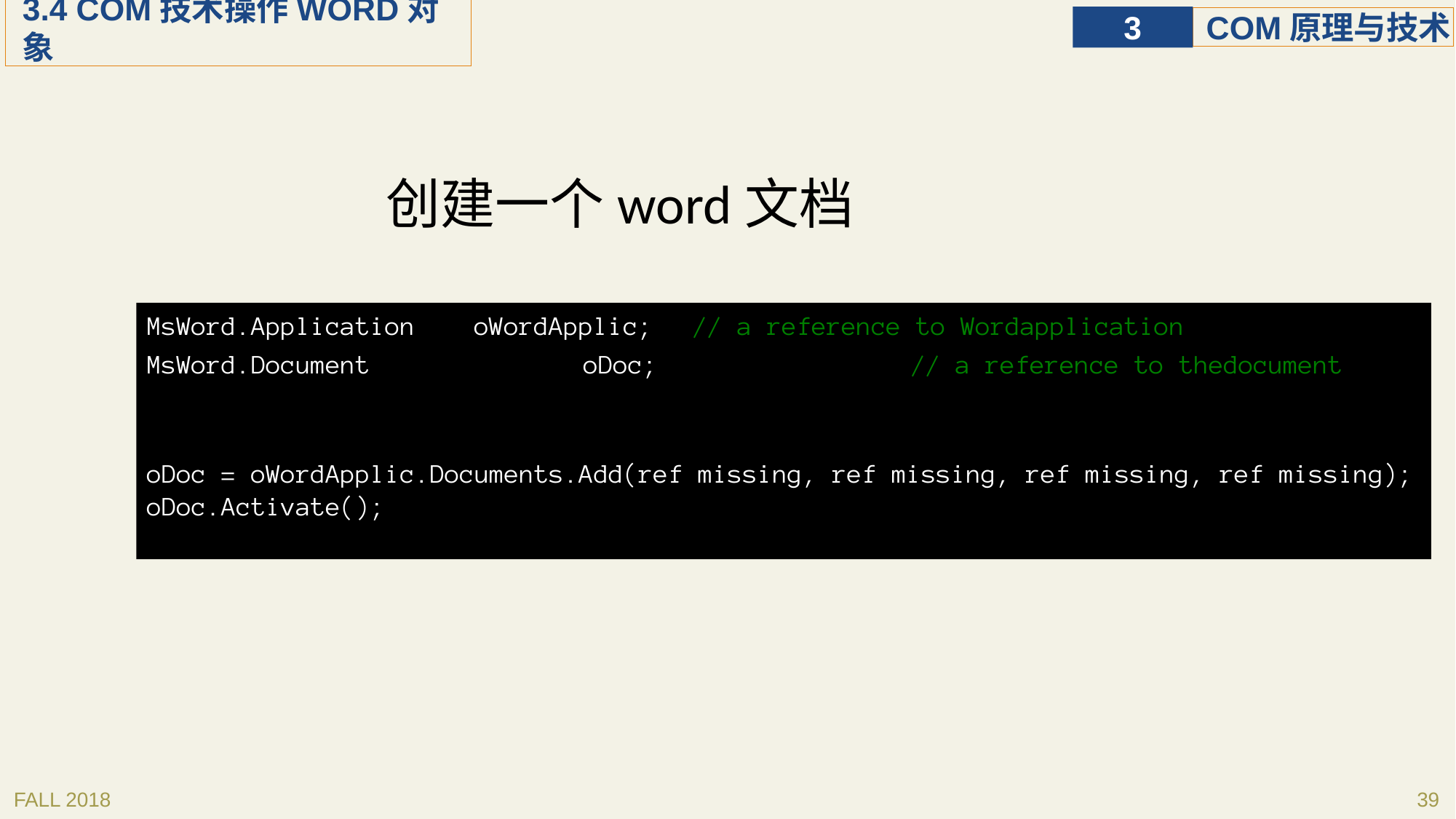

创建一个word文档
MsWord.Application	oWordApplic;	// a reference to Wordapplication
MsWord.Document		oDoc;			// a reference to thedocument

oDoc = oWordApplic.Documents.Add(ref missing, ref missing, ref missing, ref missing);
oDoc.Activate();